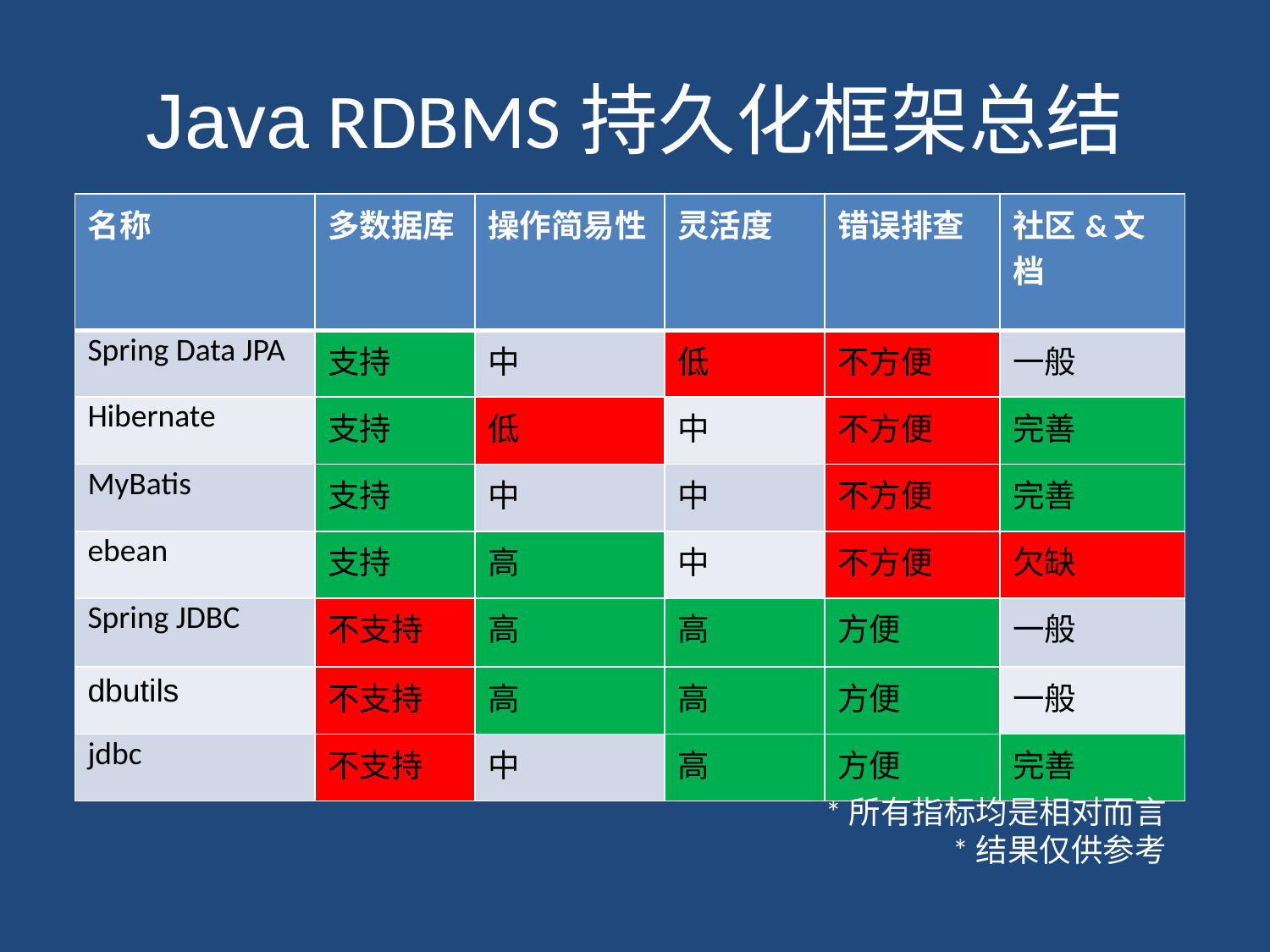

# Java RDBMS持久化框架总结
| 名称 | 多数据库 | 操作简易性 | 灵活度 | 错误排查 | 社区&文档 |
| --- | --- | --- | --- | --- | --- |
| Spring Data JPA | 支持 | 中 | 低 | 不方便 | 一般 |
| Hibernate | 支持 | 低 | 中 | 不方便 | 完善 |
| MyBatis | 支持 | 中 | 中 | 不方便 | 完善 |
| ebean | 支持 | 高 | 中 | 不方便 | 欠缺 |
| Spring JDBC | 不支持 | 高 | 高 | 方便 | 一般 |
| dbutils | 不支持 | 高 | 高 | 方便 | 一般 |
| jdbc | 不支持 | 中 | 高 | 方便 | 完善 |
*所有指标均是相对而言
*结果仅供参考